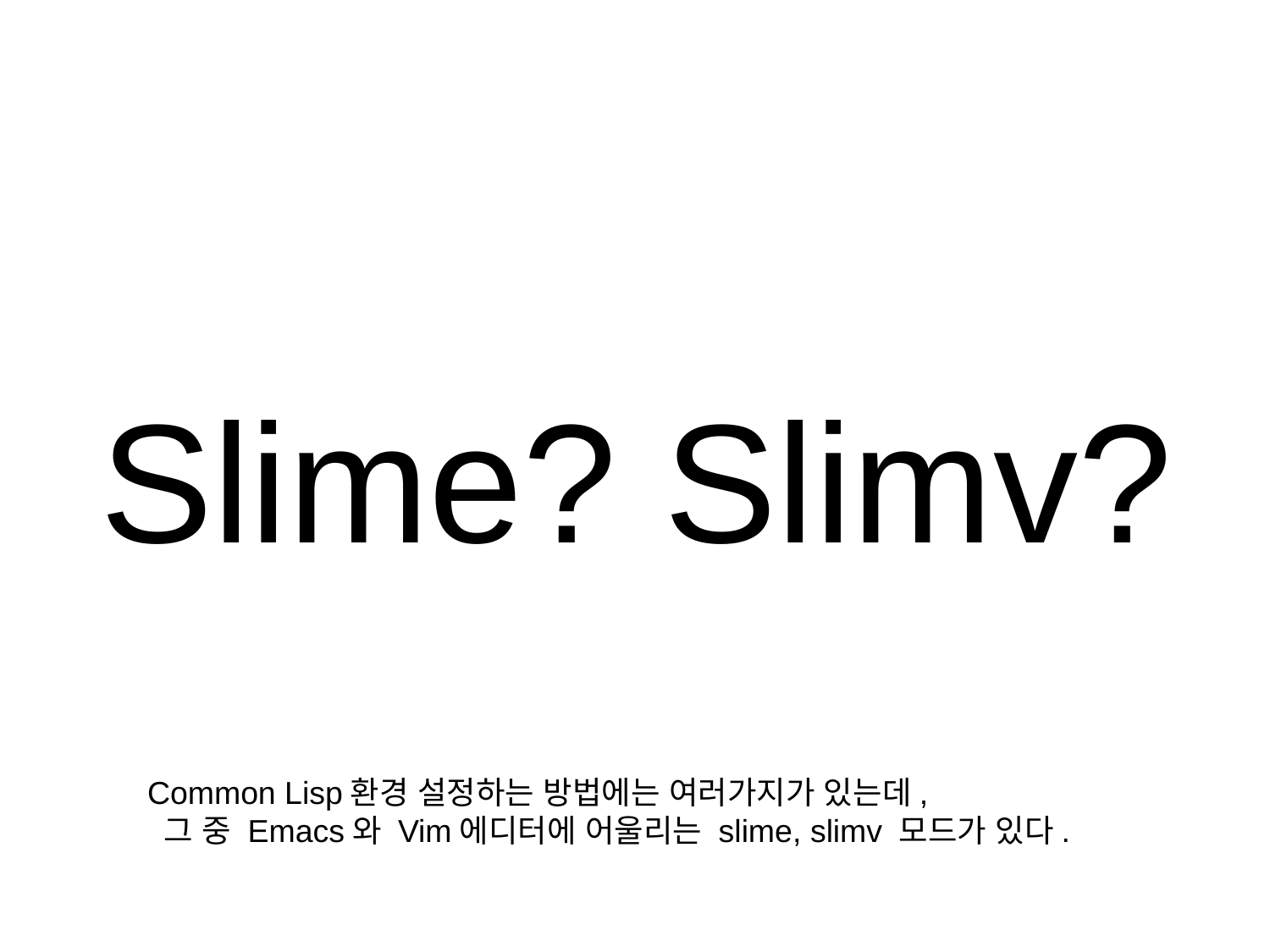

# Slime? Slimv?
Common Lisp환경 설정하는 방법에는 여러가지가 있는데,
 그 중 Emacs와 Vim에디터에 어울리는 slime, slimv 모드가 있다.